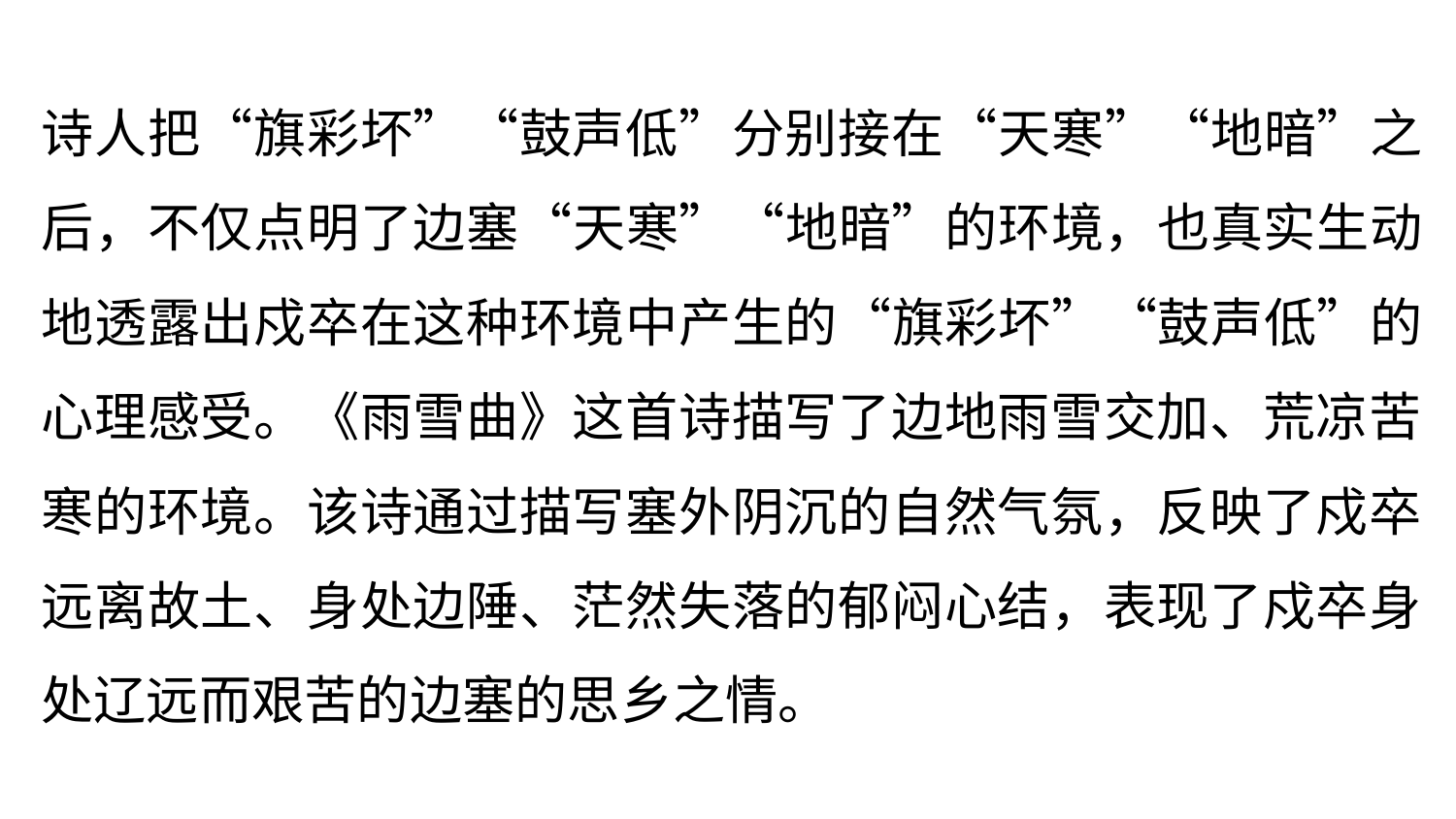

诗人把“旗彩坏”“鼓声低”分别接在“天寒”“地暗”之后，不仅点明了边塞“天寒”“地暗”的环境，也真实生动地透露出戍卒在这种环境中产生的“旗彩坏”“鼓声低”的心理感受。《雨雪曲》这首诗描写了边地雨雪交加、荒凉苦寒的环境。该诗通过描写塞外阴沉的自然气氛，反映了戍卒远离故土、身处边陲、茫然失落的郁闷心结，表现了戍卒身处辽远而艰苦的边塞的思乡之情。